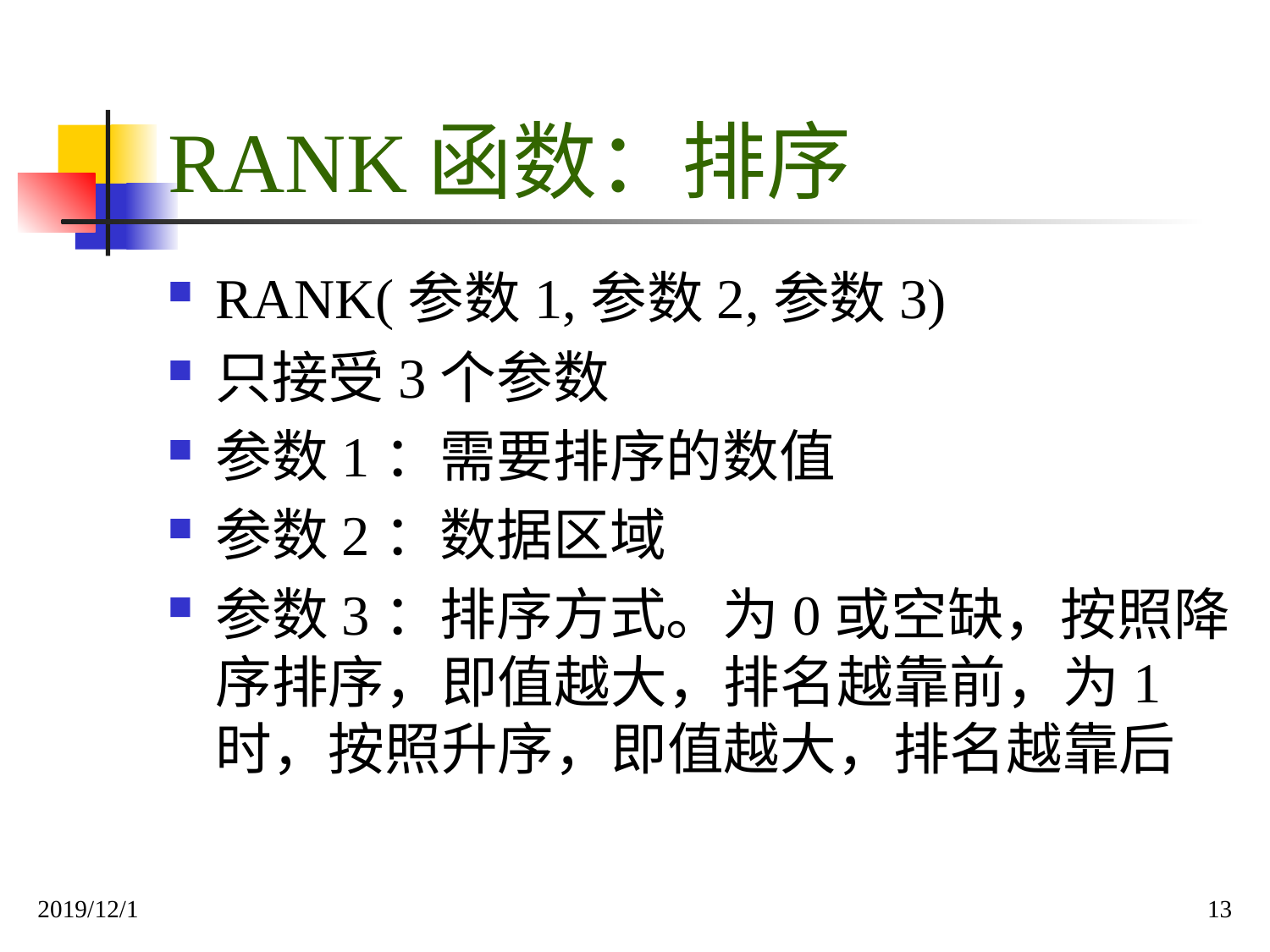

# RANK函数：排序
RANK(参数1,参数2,参数3)
只接受3个参数
参数1：需要排序的数值
参数2：数据区域
参数3：排序方式。为0或空缺，按照降序排序，即值越大，排名越靠前，为1时，按照升序，即值越大，排名越靠后
2019/12/1
13